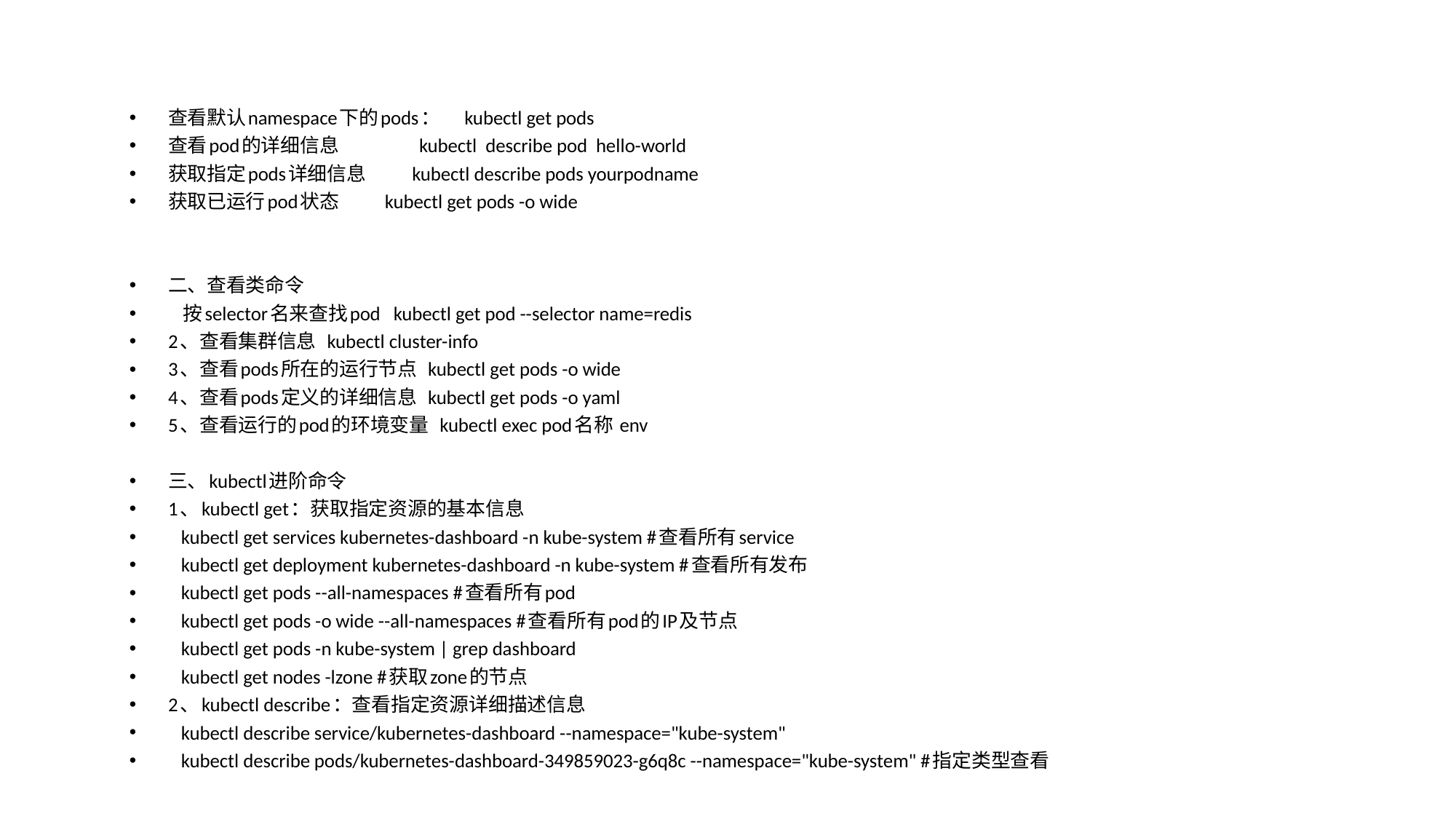

查看默认namespace下的pods：     kubectl get pods
查看pod的详细信息         	kubectl  describe pod  hello-world
获取指定pods详细信息          kubectl describe pods yourpodname
获取已运行pod状态          kubectl get pods -o wide

二、查看类命令
   按selector名来查找pod   kubectl get pod --selector name=redis
2、查看集群信息  kubectl cluster-info
3、查看pods所在的运行节点  kubectl get pods -o wide
4、查看pods定义的详细信息  kubectl get pods -o yaml
5、查看运行的pod的环境变量  kubectl exec pod名称 env

三、kubectl进阶命令
1、kubectl get：获取指定资源的基本信息
   kubectl get services kubernetes-dashboard -n kube-system #查看所有service
   kubectl get deployment kubernetes-dashboard -n kube-system #查看所有发布
   kubectl get pods --all-namespaces #查看所有pod
   kubectl get pods -o wide --all-namespaces #查看所有pod的IP及节点
   kubectl get pods -n kube-system | grep dashboard
   kubectl get nodes -lzone #获取zone的节点
2、kubectl describe：查看指定资源详细描述信息
   kubectl describe service/kubernetes-dashboard --namespace="kube-system"
   kubectl describe pods/kubernetes-dashboard-349859023-g6q8c --namespace="kube-system" #指定类型查看